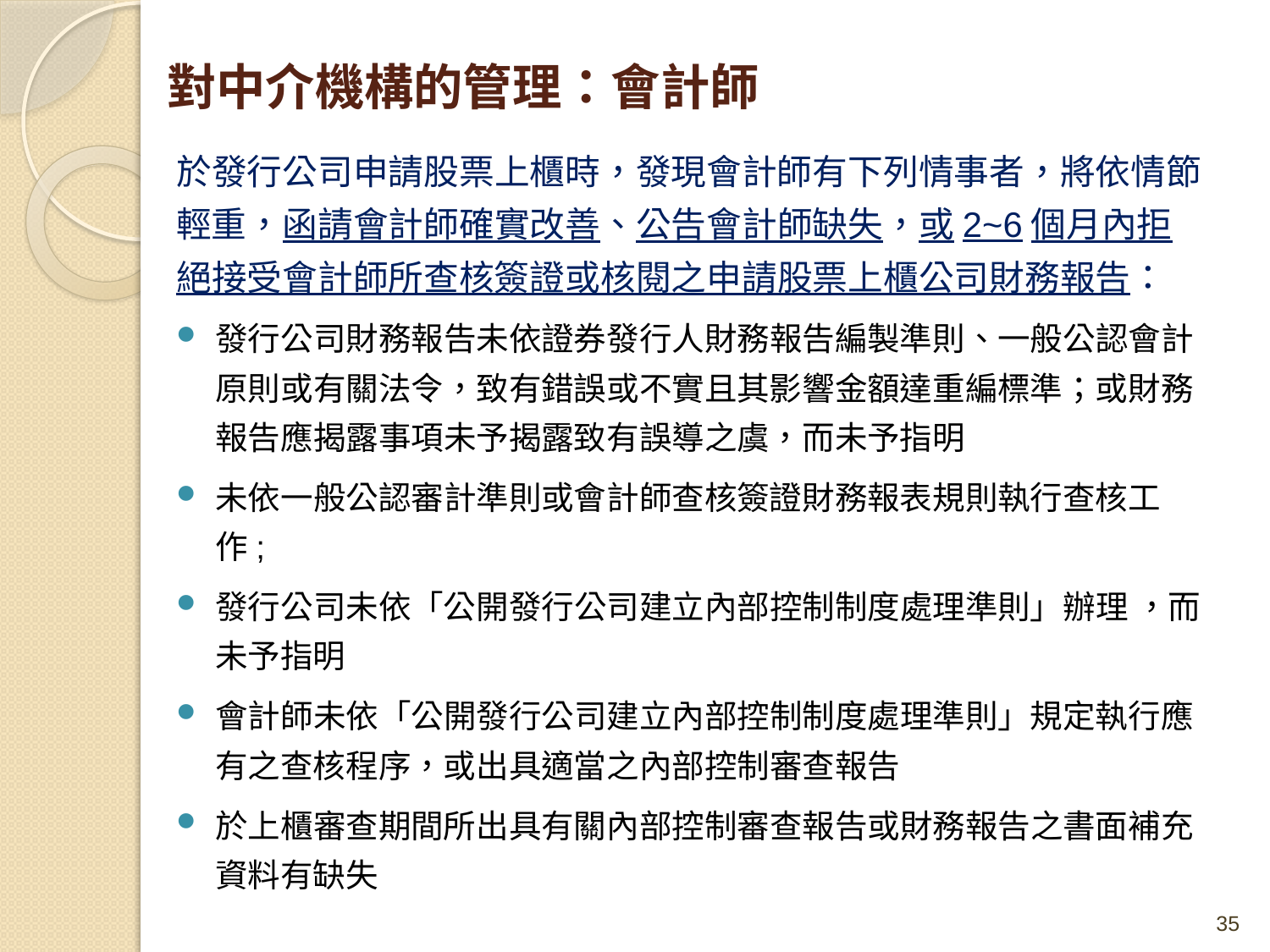

# 對中介機構的管理：會計師
於發行公司申請股票上櫃時，發現會計師有下列情事者，將依情節輕重，函請會計師確實改善、公告會計師缺失，或2~6個月內拒絕接受會計師所查核簽證或核閱之申請股票上櫃公司財務報告：
發行公司財務報告未依證券發行人財務報告編製準則、一般公認會計原則或有關法令，致有錯誤或不實且其影響金額達重編標準；或財務報告應揭露事項未予揭露致有誤導之虞，而未予指明
未依一般公認審計準則或會計師查核簽證財務報表規則執行查核工作;
發行公司未依「公開發行公司建立內部控制制度處理準則」辦理 ，而未予指明
會計師未依「公開發行公司建立內部控制制度處理準則」規定執行應有之查核程序，或出具適當之內部控制審查報告
於上櫃審查期間所出具有關內部控制審查報告或財務報告之書面補充 資料有缺失
35